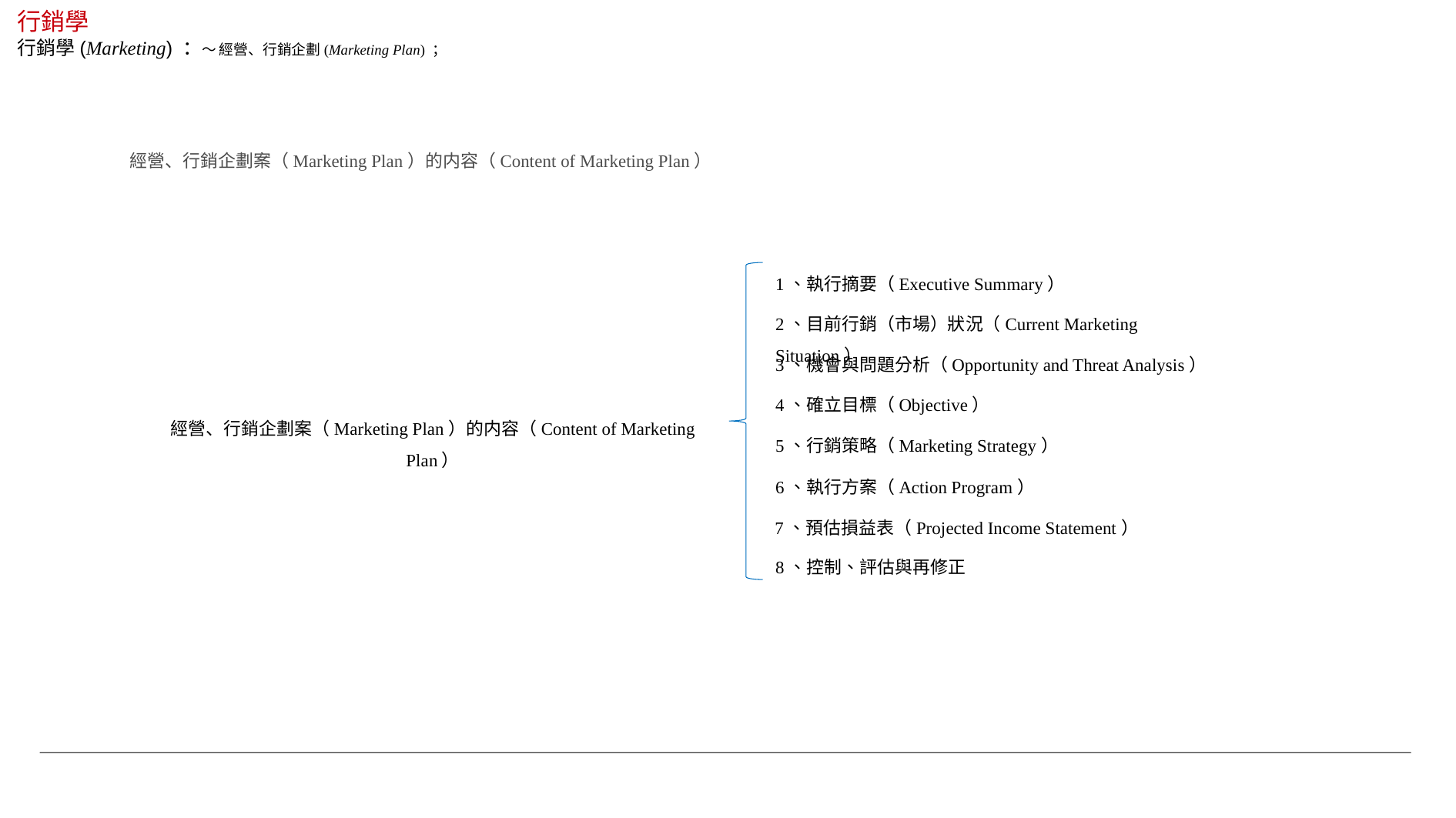

行銷學
行銷學(Marketing) ：～ 經營、行銷企劃(Marketing Plan) ；
經營、行銷企劃案（Marketing Plan）的内容（Content of Marketing Plan）
1、執行摘要（Executive Summary）

2、目前行銷（市場）狀況（Current Marketing Situation）
3、機會與問題分析（Opportunity and Threat Analysis）
4、確立目標（Objective）
經營、行銷企劃案（Marketing Plan）的内容（Content of Marketing Plan）
5、行銷策略（Marketing Strategy）
6、執行方案（Action Program）
7、預估損益表（Projected Income Statement）
8、控制、評估與再修正